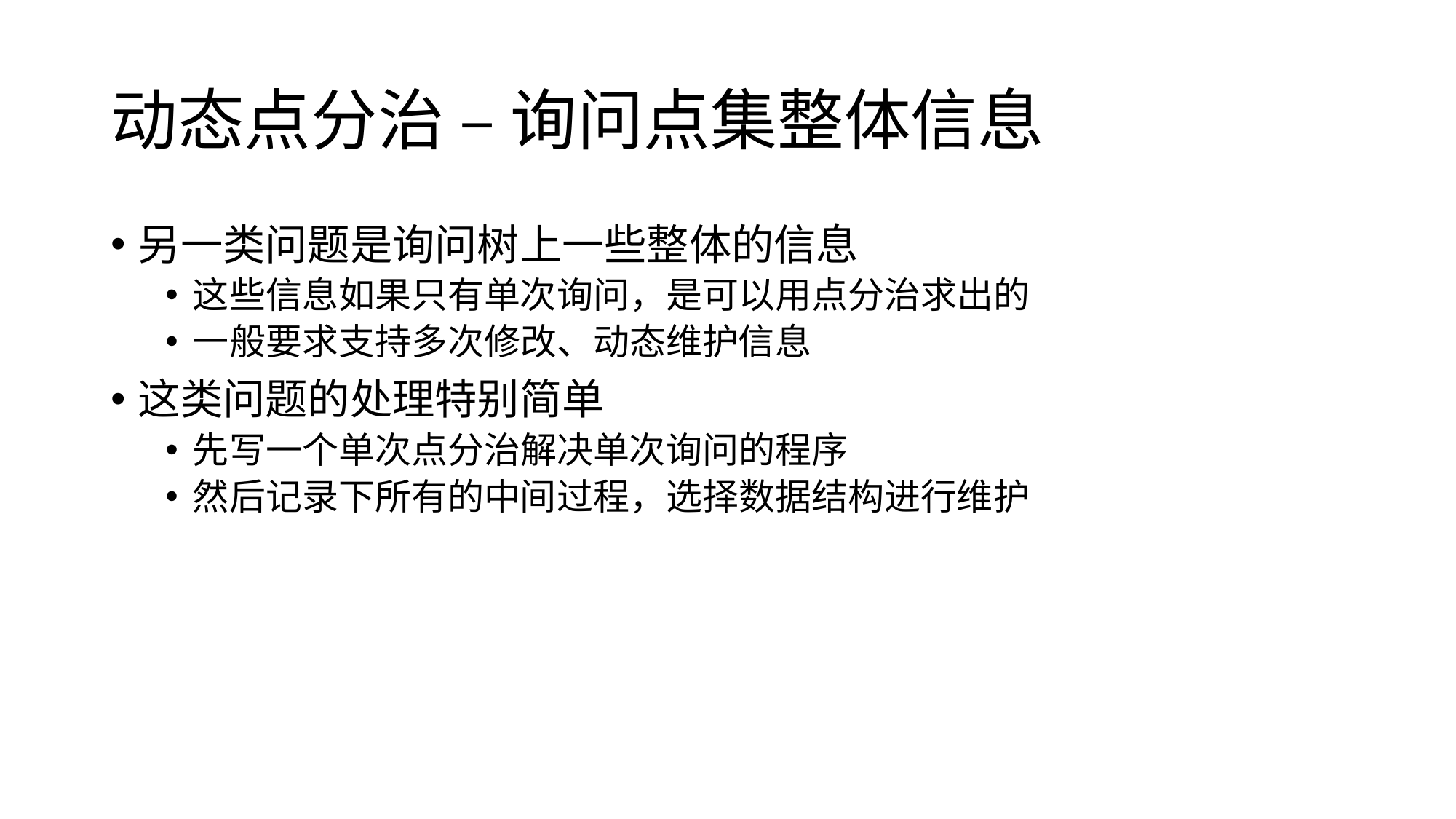

# 动态点分治 – 询问点集整体信息
另一类问题是询问树上一些整体的信息
这些信息如果只有单次询问，是可以用点分治求出的
一般要求支持多次修改、动态维护信息
这类问题的处理特别简单
先写一个单次点分治解决单次询问的程序
然后记录下所有的中间过程，选择数据结构进行维护